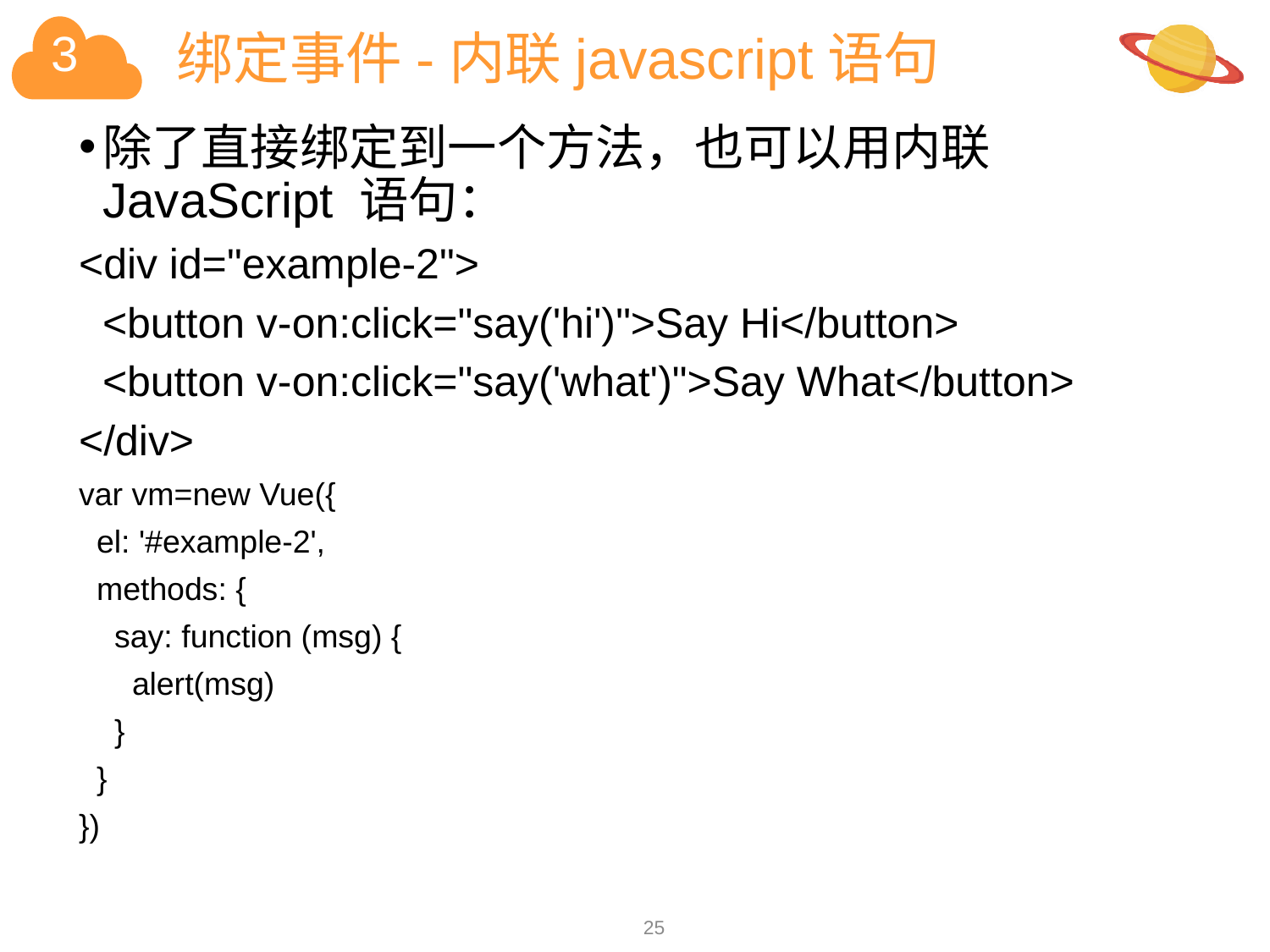

# 绑定事件-内联javascript语句
除了直接绑定到一个方法，也可以用内联 JavaScript 语句：
<div id="example-2">
  <button v-on:click="say('hi')">Say Hi</button>
  <button v-on:click="say('what')">Say What</button>
</div>
var vm=new Vue({
  el: '#example-2',
  methods: {
    say: function (msg) {
      alert(msg)
    }
  }
})
25